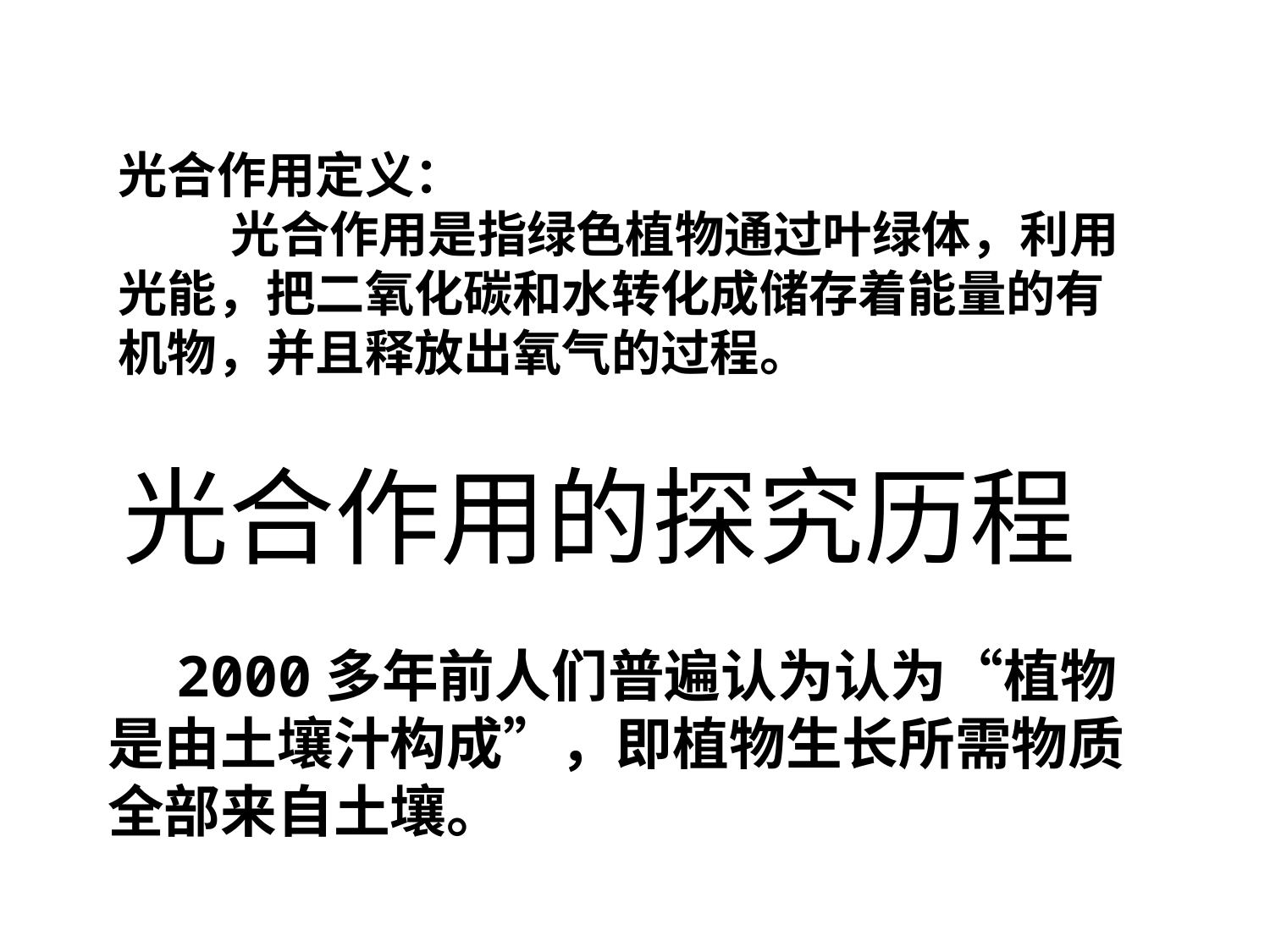

光合作用定义：
         光合作用是指绿色植物通过叶绿体，利用光能，把二氧化碳和水转化成储存着能量的有机物，并且释放出氧气的过程。
光合作用的探究历程
     2000多年前人们普遍认为认为“植物是由土壤汁构成”，即植物生长所需物质全部来自土壤。